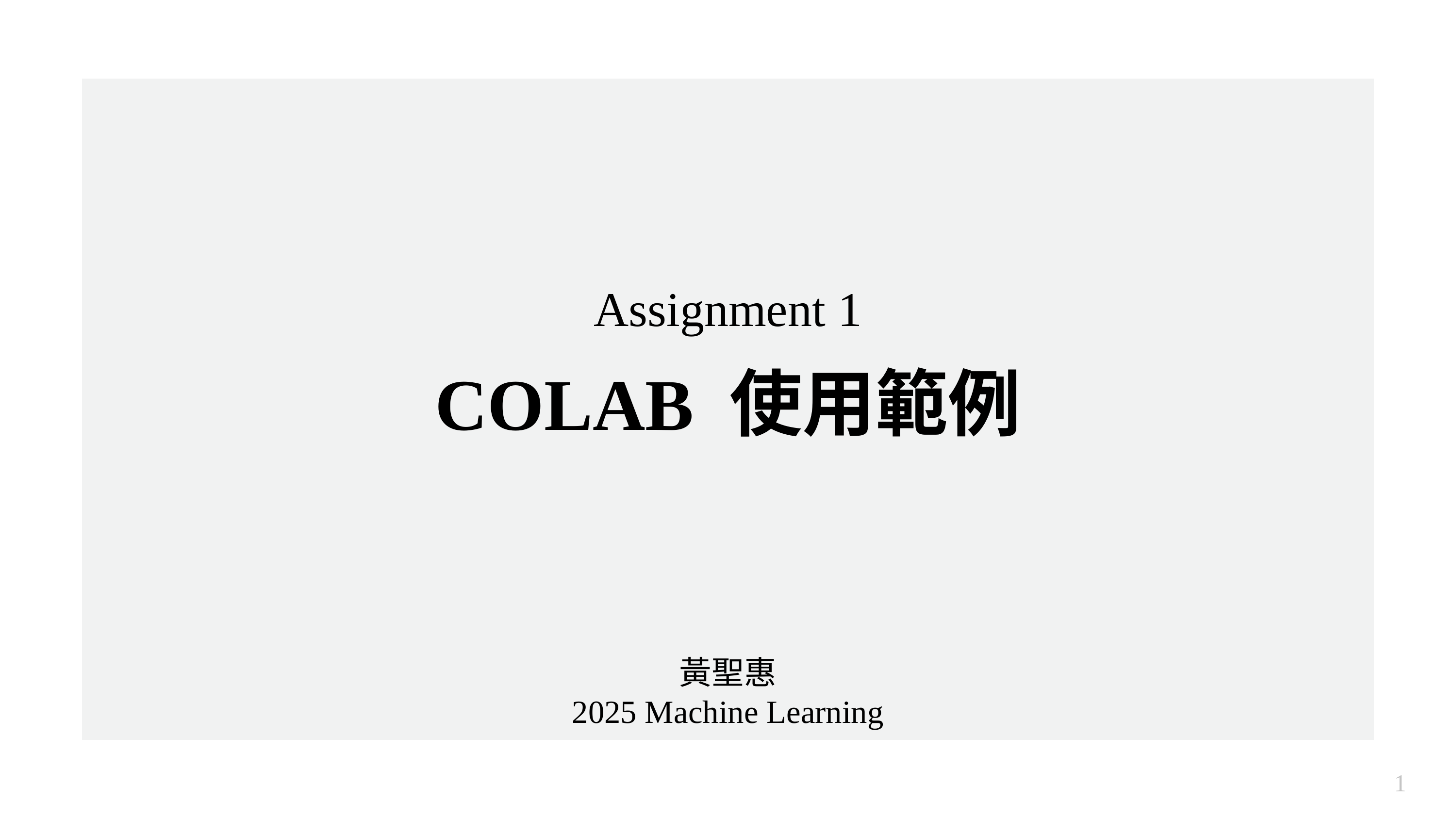

Assignment 1
COLAB 使用範例
黃聖惠
2025 Machine Learning
1